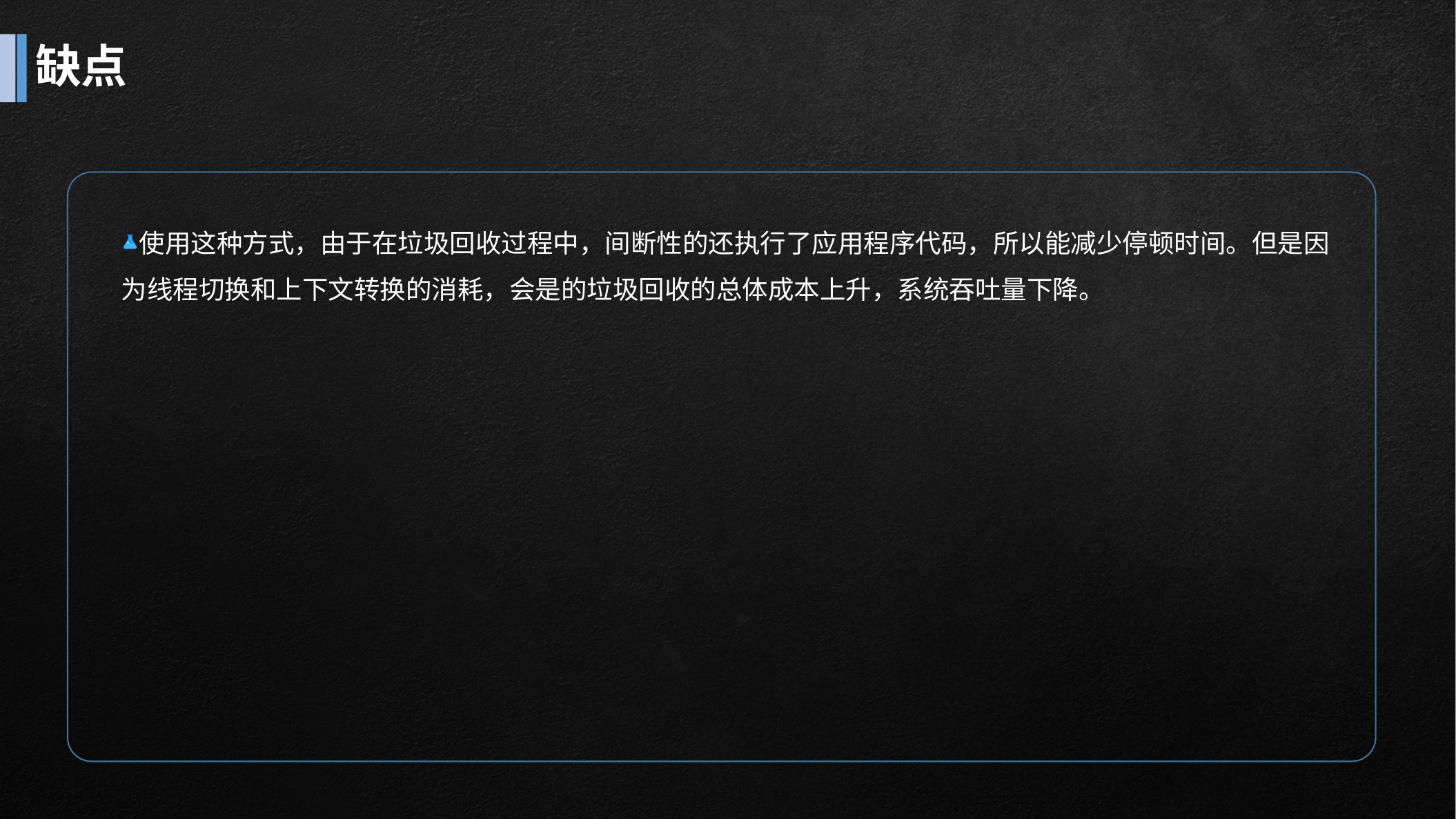

# 缺点

使用这种方式，由于在垃圾回收过程中，间断性的还执行了应用程序代码，所以能减少停顿时间。但是因为线程切换和上下文转换的消耗，会是的垃圾回收的总体成本上升，系统吞吐量下降。